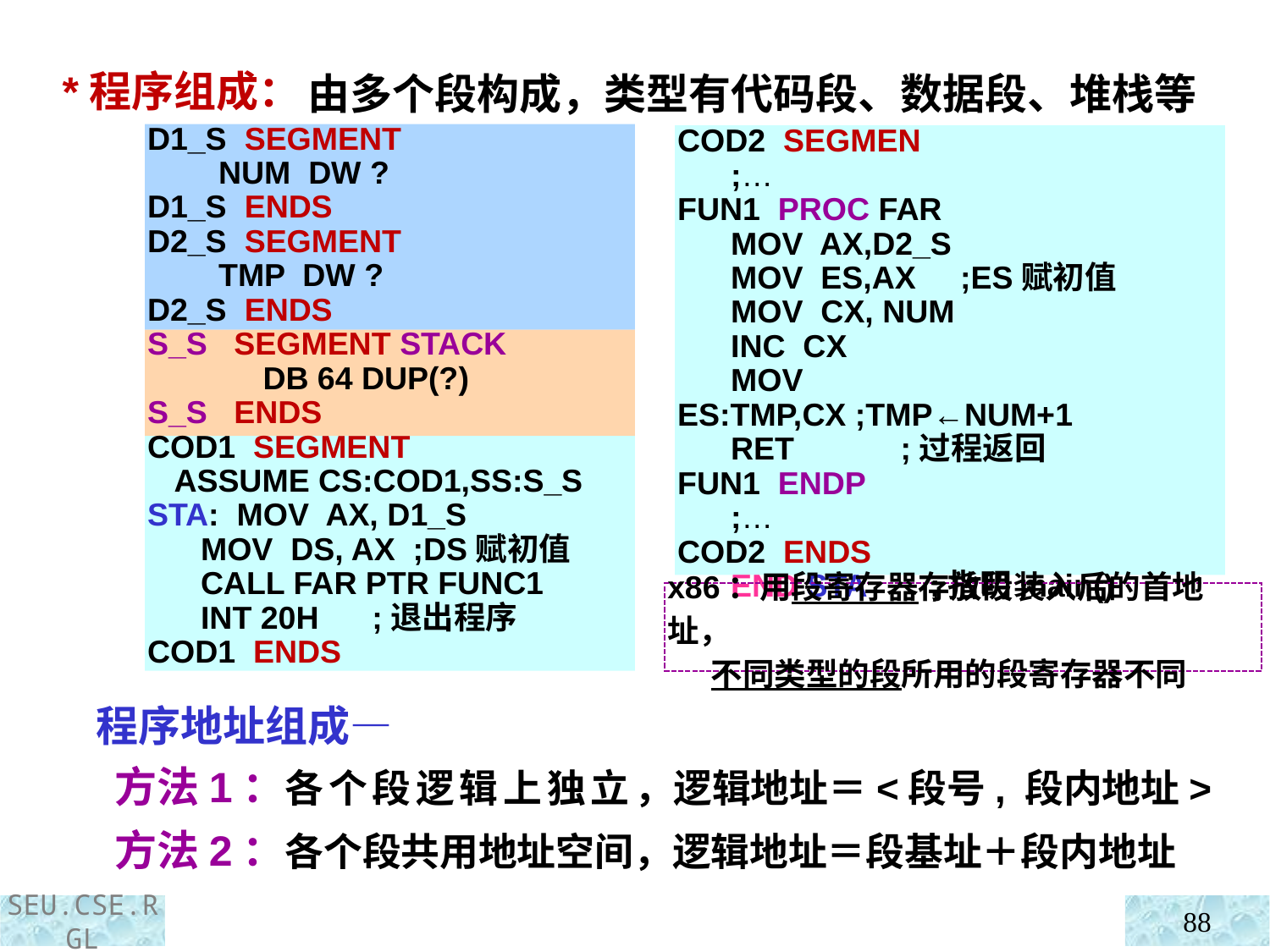

*程序组成：

     程序地址组成—
由多个段构成，类型有代码段、数据段、堆栈等
D1_S  SEGMENT
        NUM  DW ?
D1_S  ENDS
D2_S  SEGMENT
        TMP  DW ?
D2_S  ENDS
S_S   SEGMENT STACK
             DB 64 DUP(?)
S_S   ENDS
COD1  SEGMENT
   ASSUME CS:COD1,SS:S_S
STA:  MOV  AX, D1_S
      MOV  DS, AX  ;DS赋初值
      CALL FAR PTR FUNC1
      INT 20H      ;退出程序
COD1  ENDS
COD2  SEGMEN
      ;…
FUN1  PROC FAR
      MOV  AX,D2_S
      MOV  ES,AX     ;ES赋初值
      MOV  CX, NUM
      INC  CX
      MOV  ES:TMP,CX ;TMP←NUM+1
      RET            ;过程返回
FUN1  ENDP
      ;…
COD2  ENDS
      END STA       ;指明main()

x86：用段寄存器存放段装入后的首地址，
     不同类型的段所用的段寄存器不同
       方法1：各个段逻辑上独立，逻辑地址＝<段号, 段内地址>
       方法2：各个段共用地址空间，逻辑地址＝段基址＋段内地址
88